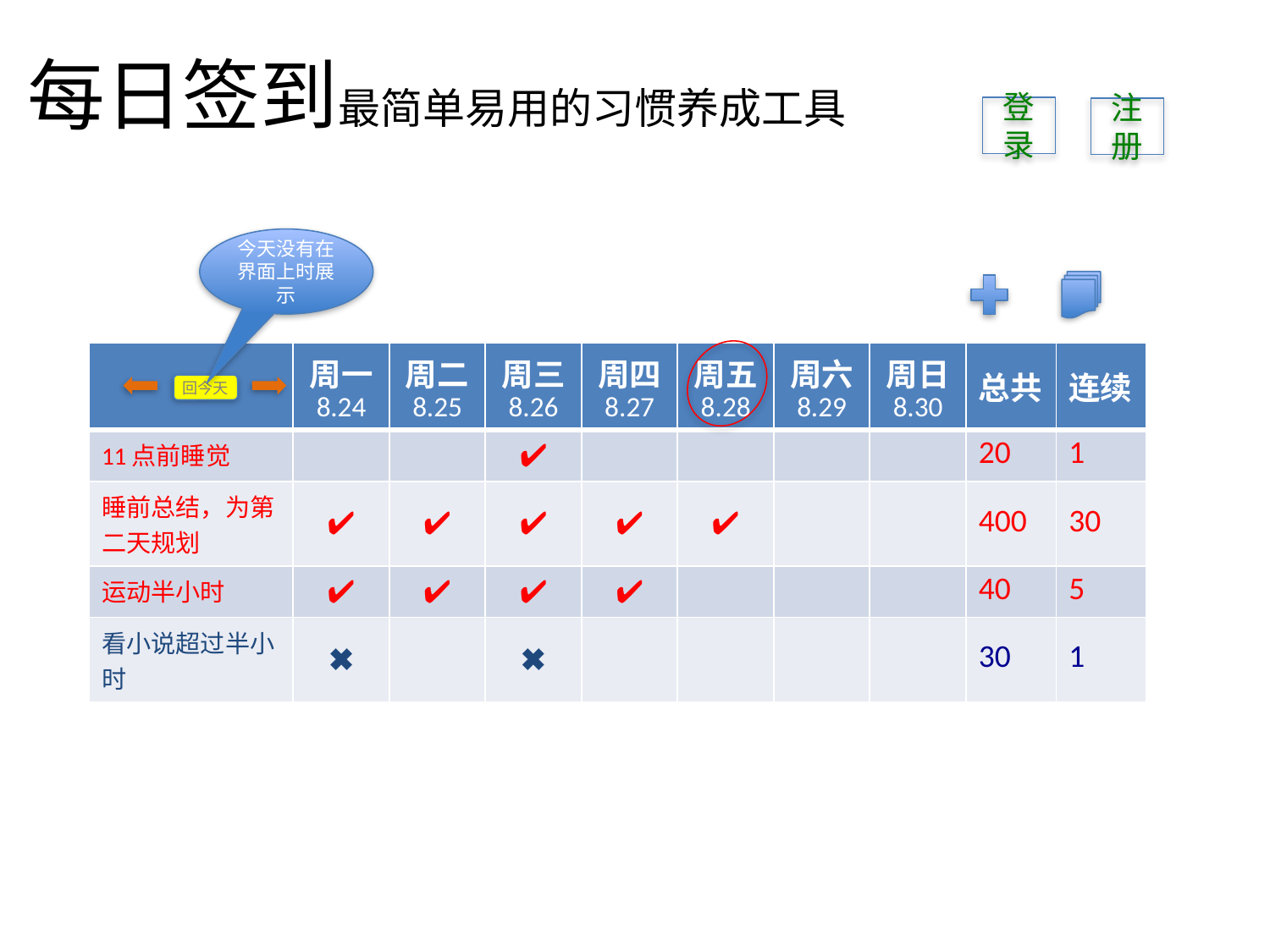

# 每日签到最简单易用的习惯养成工具
登录
注册
今天没有在界面上时展示

|  | 周一 8.24 | 周二 8.25 | 周三 8.26 | 周四 8.27 | 周五 8.28 | 周六 8.29 | 周日 8.30 | 总共 | 连续 |
| --- | --- | --- | --- | --- | --- | --- | --- | --- | --- |
| 11点前睡觉 |  |  | ✔ |  |  |  |  | 20 | 1 |
| 睡前总结，为第二天规划 | ✔ | ✔ | ✔ | ✔ | ✔ |  |  | 400 | 30 |
| 运动半小时 | ✔ | ✔ | ✔ | ✔ |  |  |  | 40 | 5 |
| 看小说超过半小时 | ✖ |  | ✖ |  |  |  |  | 30 | 1 |
回今天